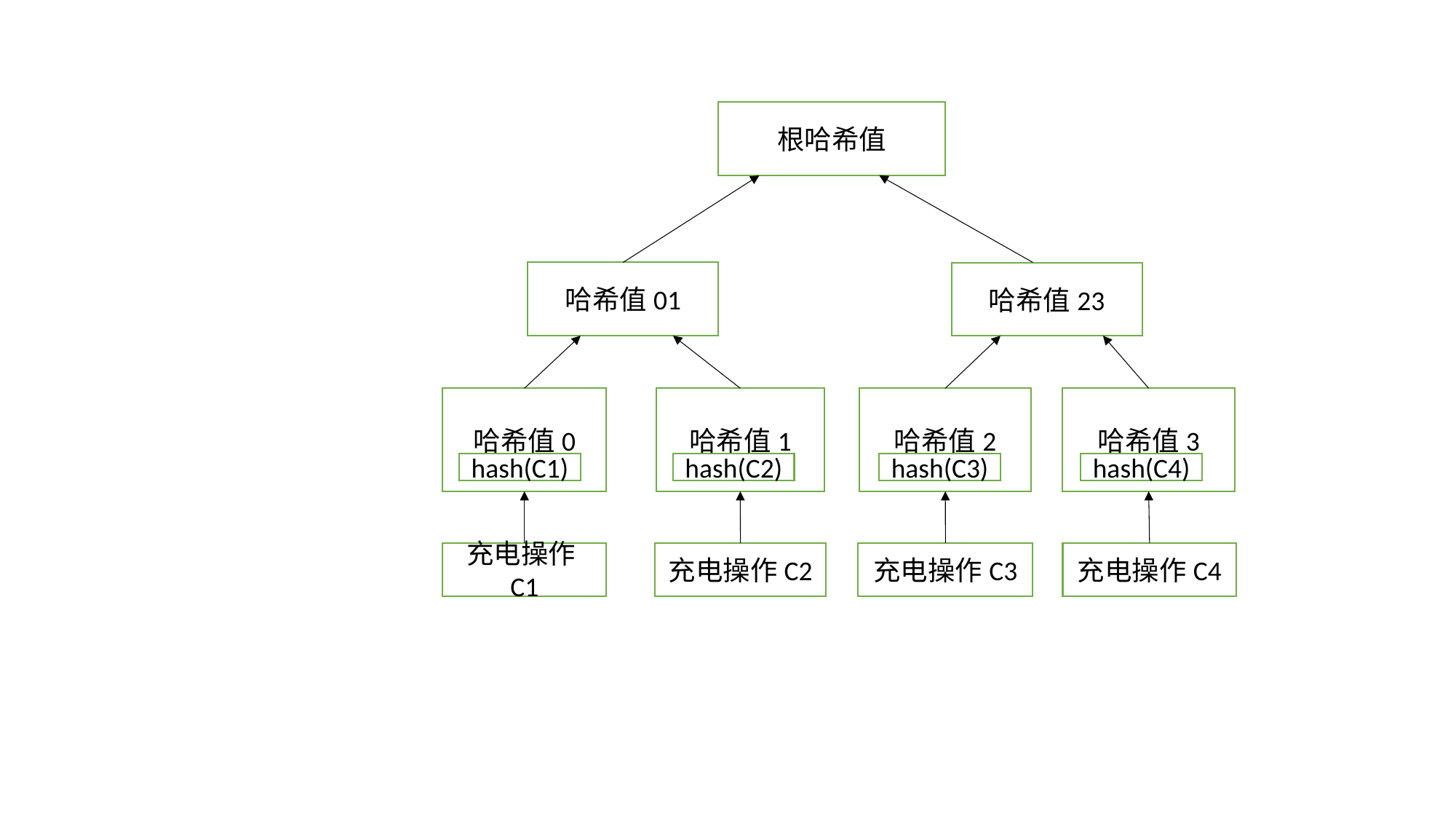

根哈希值
哈希值01
哈希值23
哈希值0
哈希值1
哈希值2
哈希值3
hash(C1)
hash(C2)
hash(C3)
hash(C4)
充电操作C1
充电操作C2
充电操作C3
充电操作C4